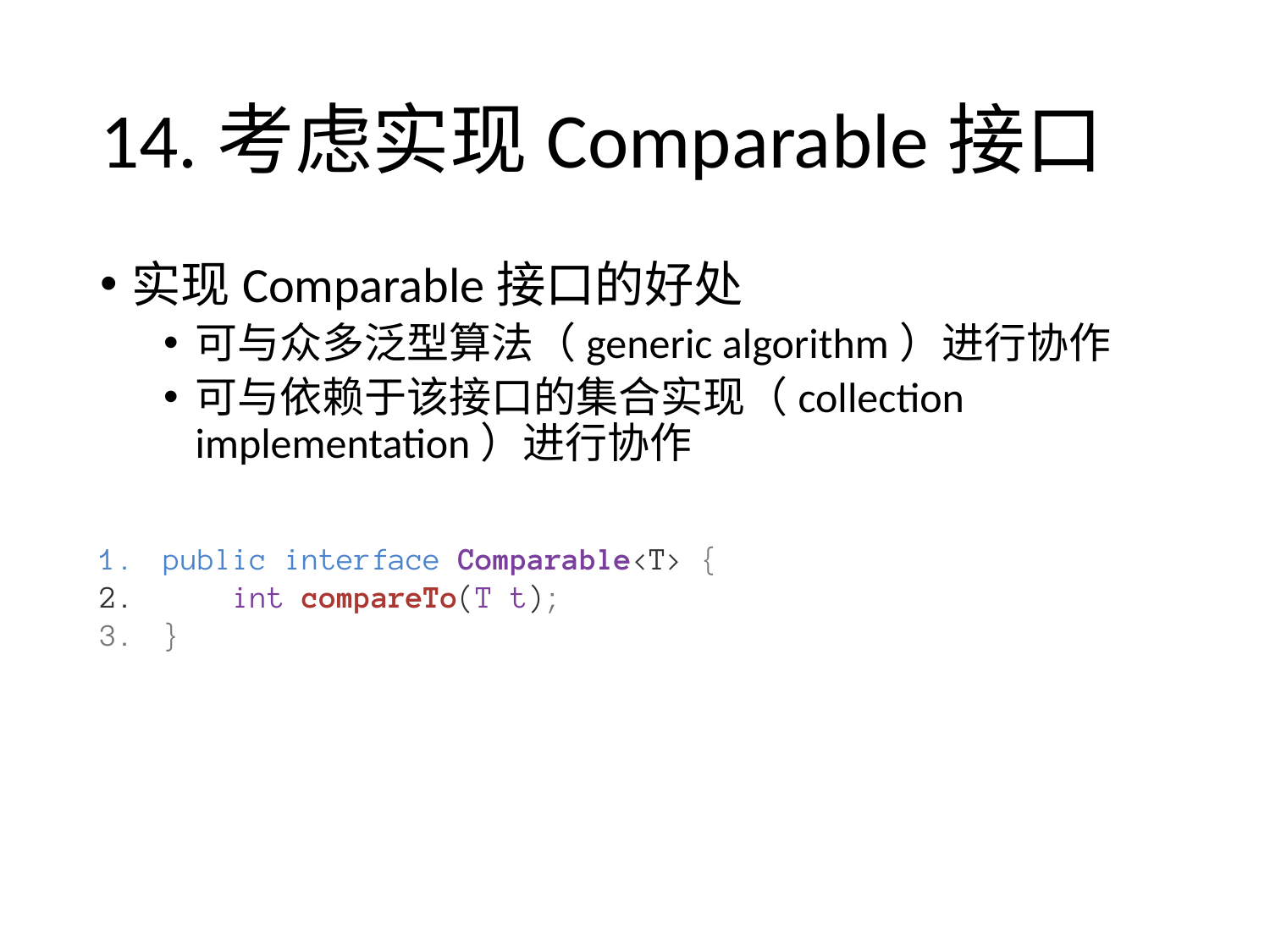

# 14.考虑实现Comparable接口
实现Comparable接口的好处
可与众多泛型算法（generic algorithm）进行协作
可与依赖于该接口的集合实现（collection implementation）进行协作

public interface Comparable<T> {
    int compareTo(T t);
}